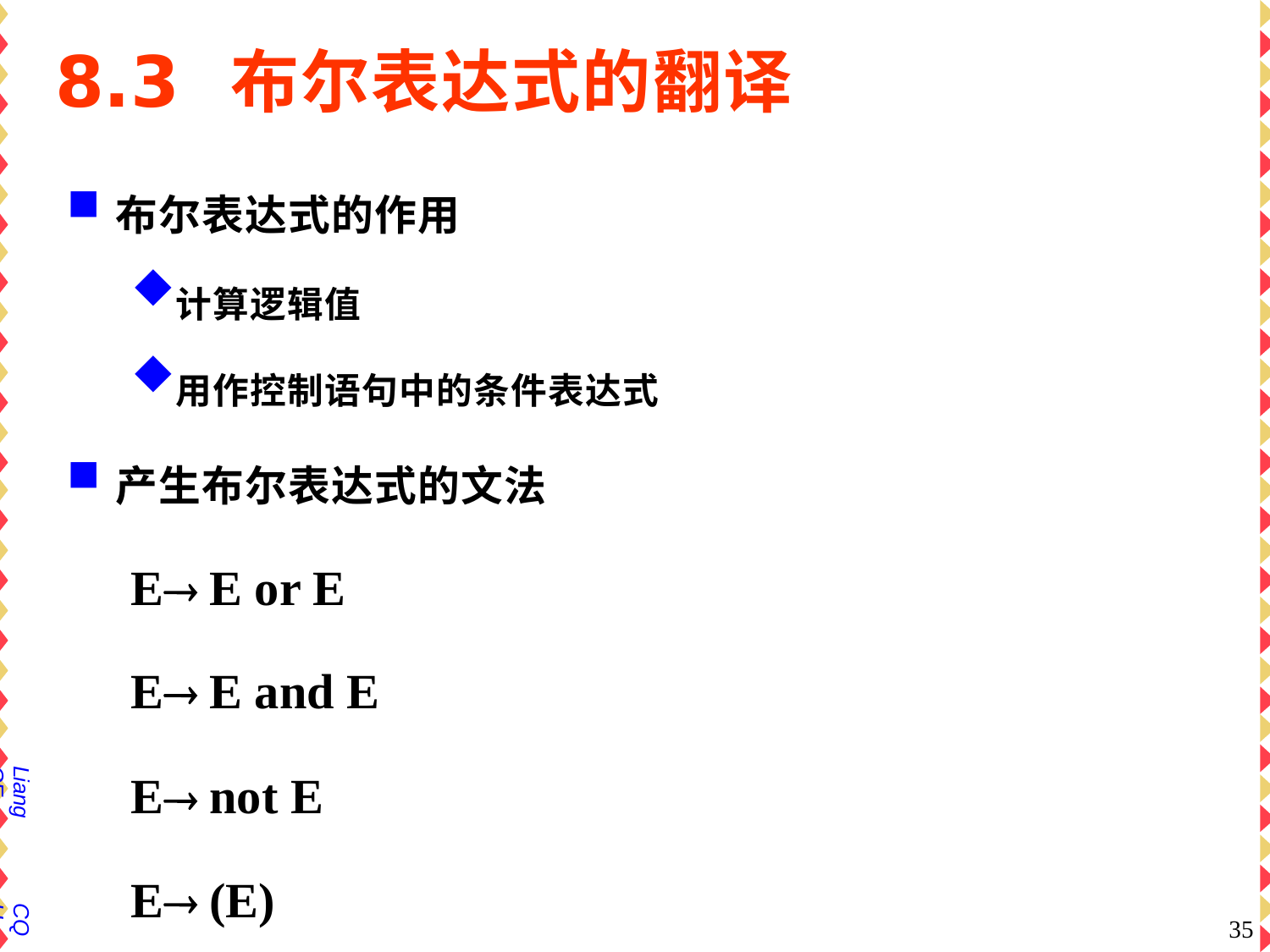

# 8.3	布尔表达式的翻译
布尔表达式的作用
计算逻辑值
用作控制语句中的条件表达式
产生布尔表达式的文法
E→ E or E  E→ E and E
E→ not E  E→ (E)
E→ id relop id  E→ true
E→ false
Liang GE
CQU
35